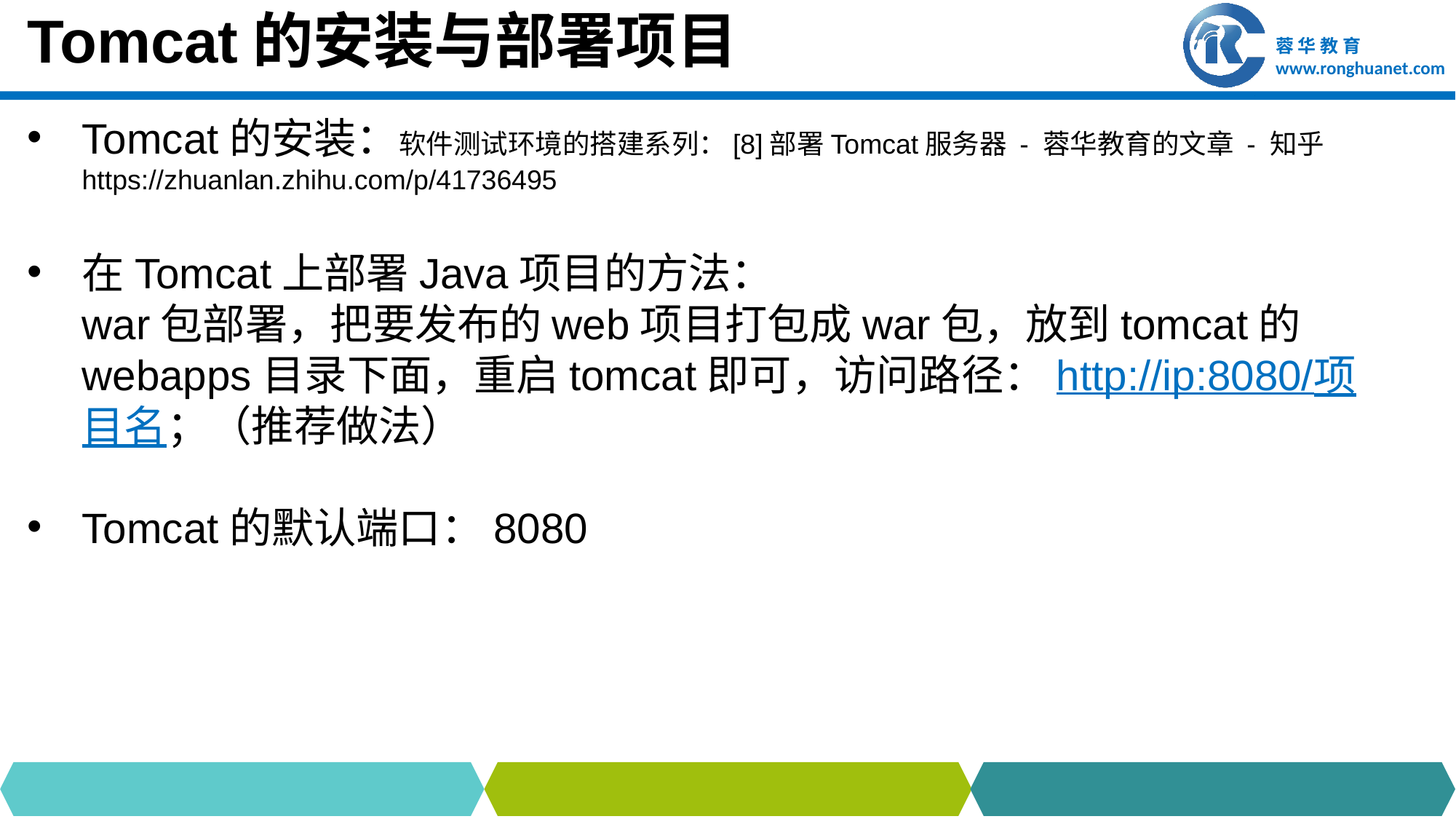

# Tomcat的安装与部署项目
Tomcat的安装：软件测试环境的搭建系列：[8]部署Tomcat服务器 - 蓉华教育的文章 - 知乎 https://zhuanlan.zhihu.com/p/41736495

在Tomcat上部署Java项目的方法：
war包部署，把要发布的web项目打包成war包，放到tomcat的webapps目录下面，重启tomcat即可，访问路径：http://ip:8080/项目名；（推荐做法）

Tomcat的默认端口：8080